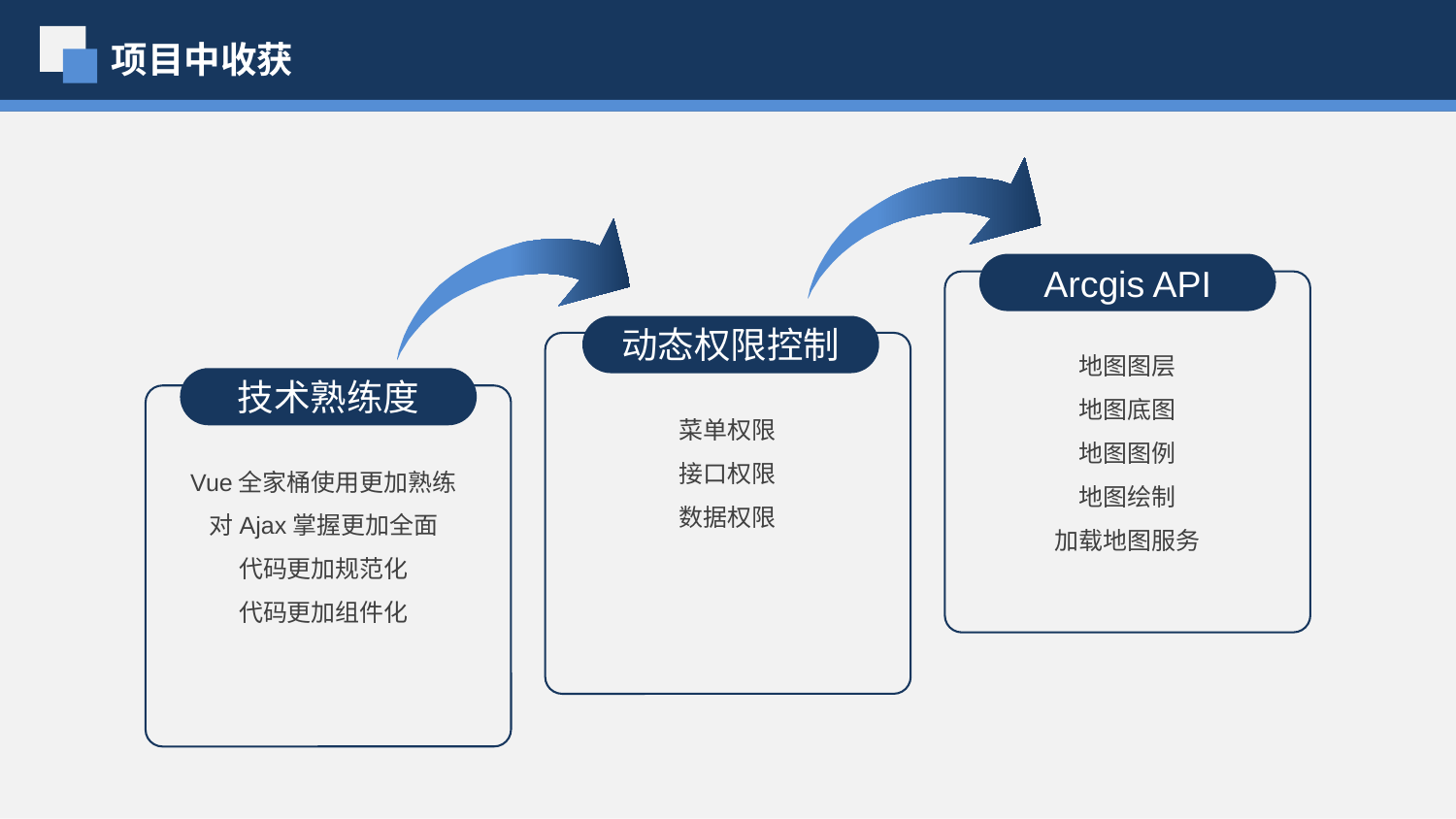

项目中收获

Arcgis API

动态权限控制

地图图层
地图底图
地图图例
地图绘制
加载地图服务
技术熟练度

菜单权限
接口权限
数据权限
Vue全家桶使用更加熟练
对Ajax掌握更加全面
代码更加规范化
代码更加组件化